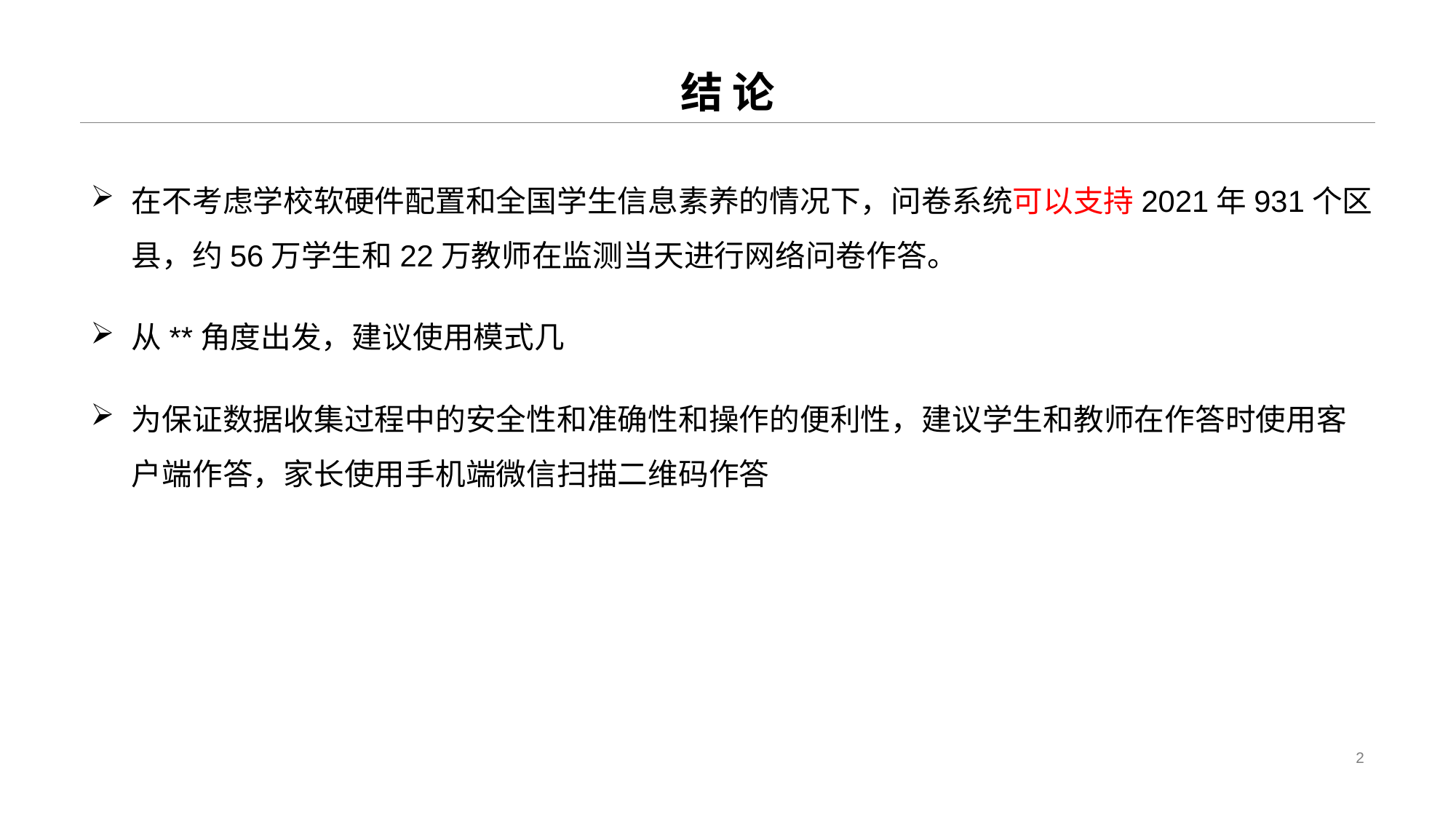

# 结 论
在不考虑学校软硬件配置和全国学生信息素养的情况下，问卷系统可以支持2021年931个区县，约56万学生和22万教师在监测当天进行网络问卷作答。
从**角度出发，建议使用模式几
为保证数据收集过程中的安全性和准确性和操作的便利性，建议学生和教师在作答时使用客户端作答，家长使用手机端微信扫描二维码作答

2